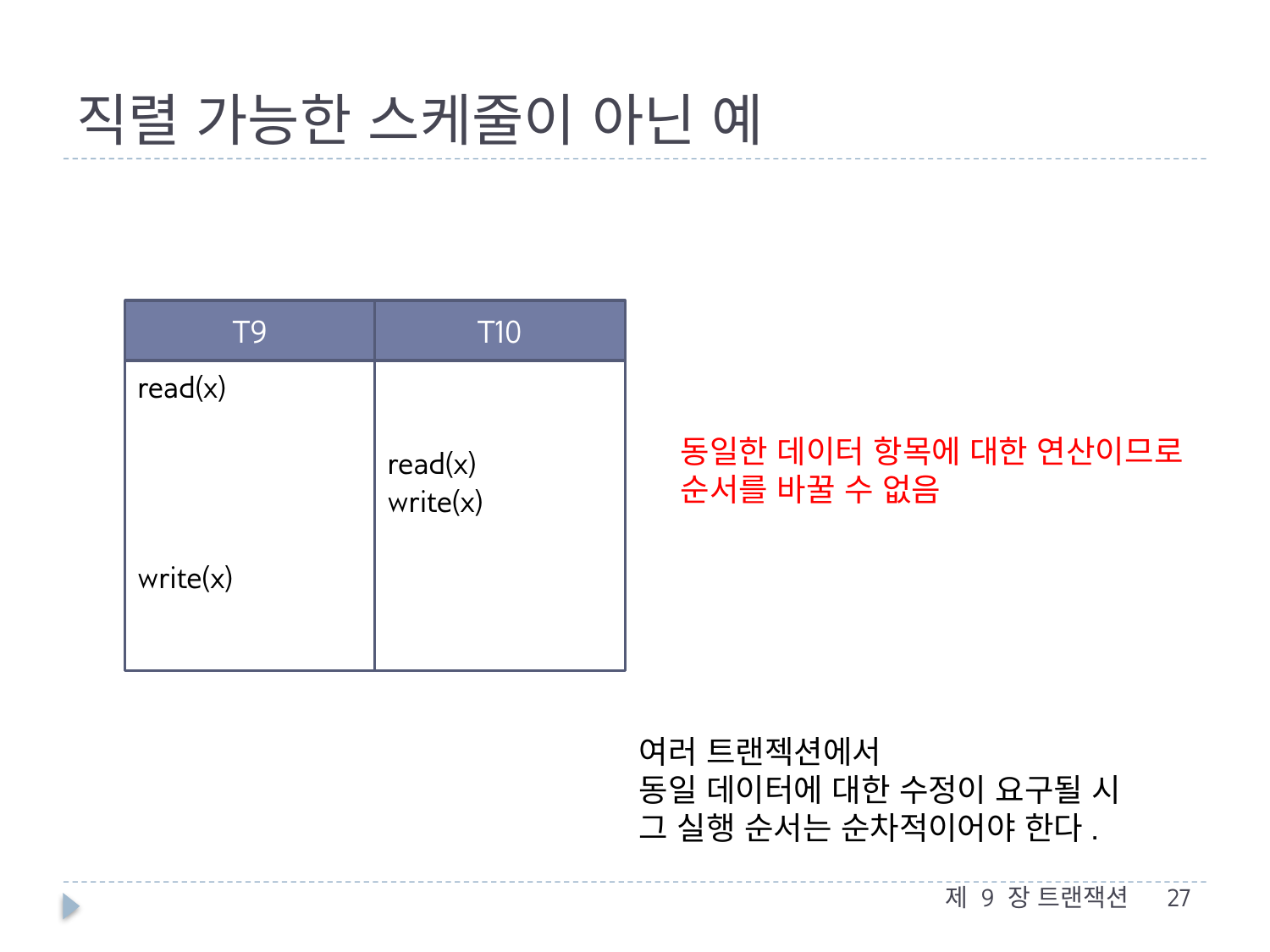

# 직렬 가능한 스케줄이 아닌 예
T9
T10
read(x)

write(x)

read(x)
write(x)
동일한 데이터 항목에 대한 연산이므로
순서를 바꿀 수 없음
여러 트랜젝션에서
동일 데이터에 대한 수정이 요구될 시
그 실행 순서는 순차적이어야 한다.
제 9 장 트랜잭션
27